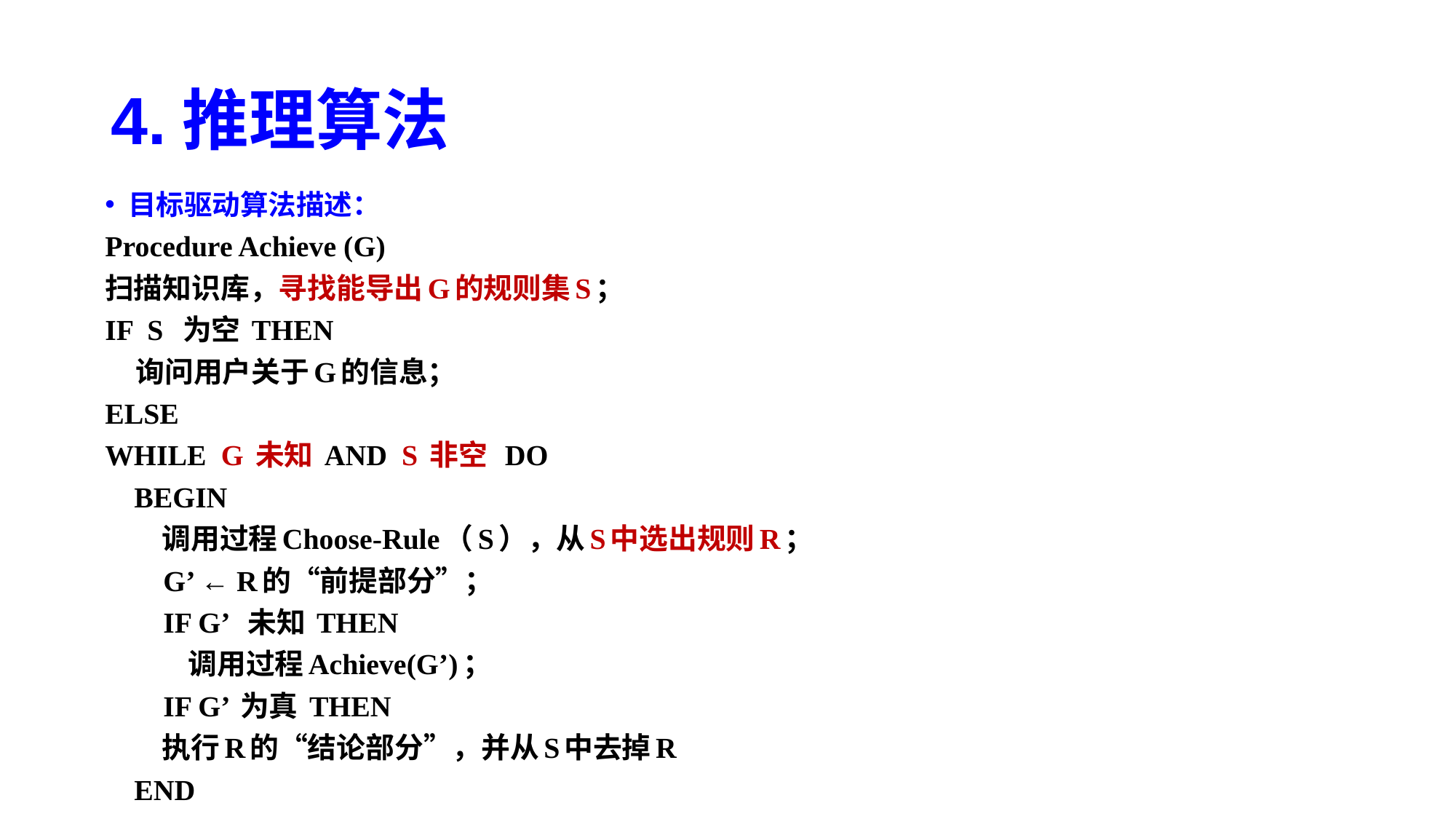

# 4.推理算法
目标驱动算法描述：
Procedure Achieve (G)
扫描知识库，寻找能导出G的规则集S；
IF  S  为空 THEN
    询问用户关于G的信息；
ELSE
WHILE  G 未知 AND  S 非空  DO
    BEGIN
        调用过程Choose-Rule（S），从S中选出规则R；
        G’ ← R的“前提部分”；
        IF G’  未知 THEN
            调用过程Achieve(G’)；
        IF G’ 为真 THEN
        执行R的“结论部分”，并从S中去掉R
    END